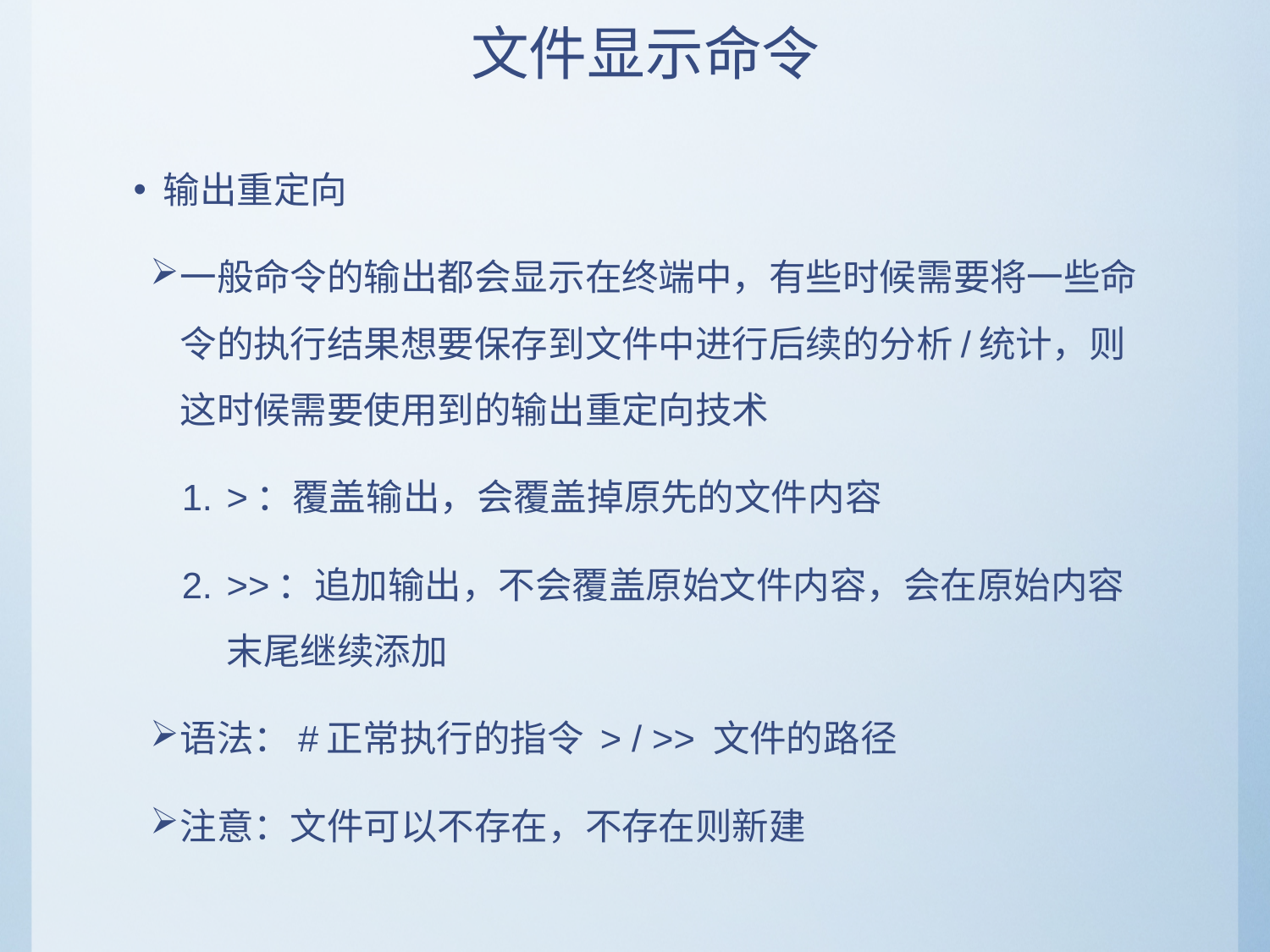

# 文件显示命令
输出重定向
一般命令的输出都会显示在终端中，有些时候需要将一些命令的执行结果想要保存到文件中进行后续的分析/统计，则这时候需要使用到的输出重定向技术
>：覆盖输出，会覆盖掉原先的文件内容
>>：追加输出，不会覆盖原始文件内容，会在原始内容末尾继续添加
语法：#正常执行的指令 > / >> 文件的路径
注意：文件可以不存在，不存在则新建